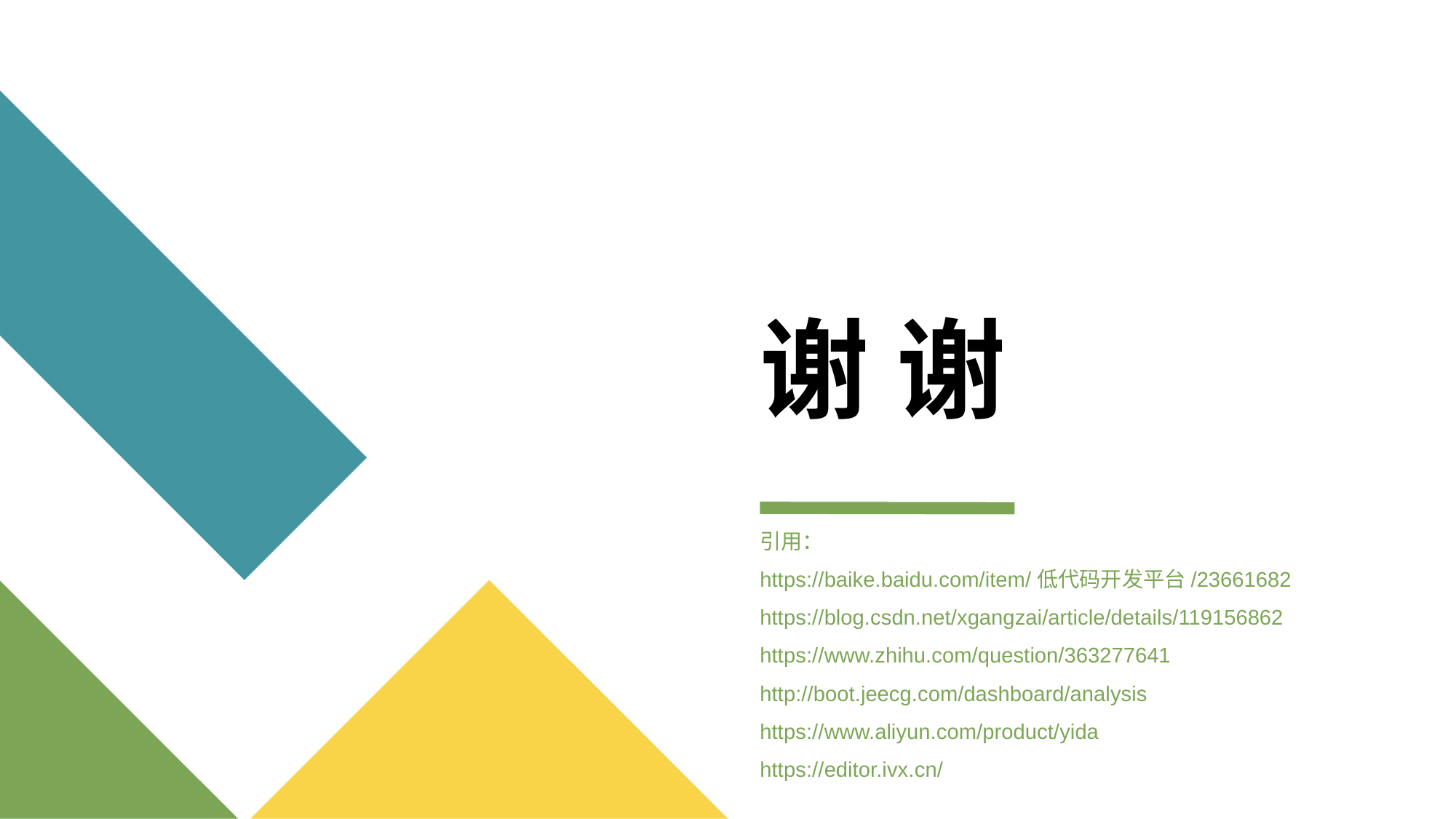

# 谢 谢
引用：
https://baike.baidu.com/item/低代码开发平台/23661682
https://blog.csdn.net/xgangzai/article/details/119156862
https://www.zhihu.com/question/363277641
http://boot.jeecg.com/dashboard/analysis
https://www.aliyun.com/product/yida
https://editor.ivx.cn/